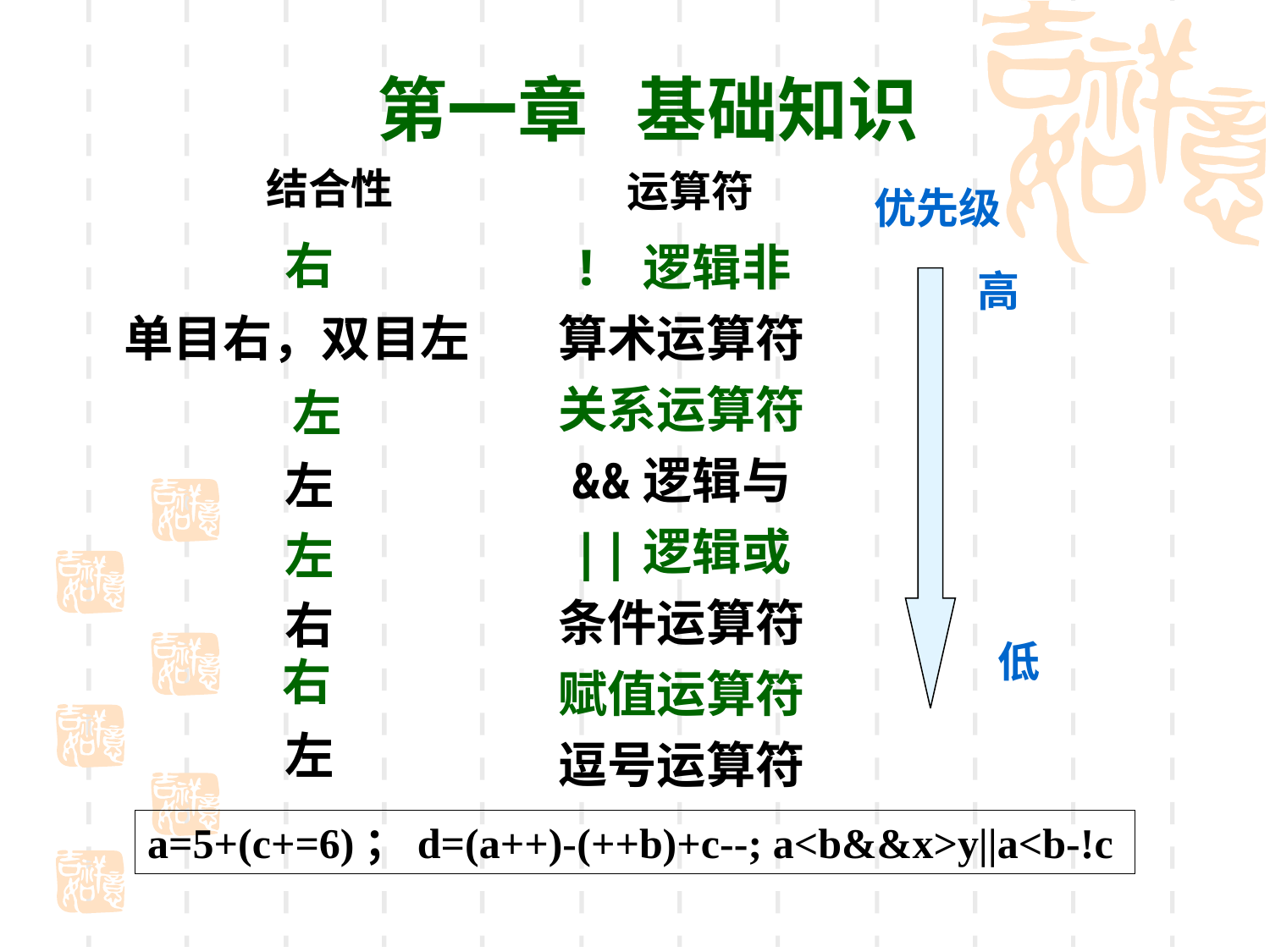

第一章   基础知识
结合性
运算符
优先级
! 逻辑非
算术运算符
关系运算符
&&逻辑与
||逻辑或
条件运算符
赋值运算符
逗号运算符
右
高
单目右，双目左
左
左

左
右
低
右
左
a=5+(c+=6)；d=(a++)-(++b)+c--; a<b&&x>y||a<b-!c